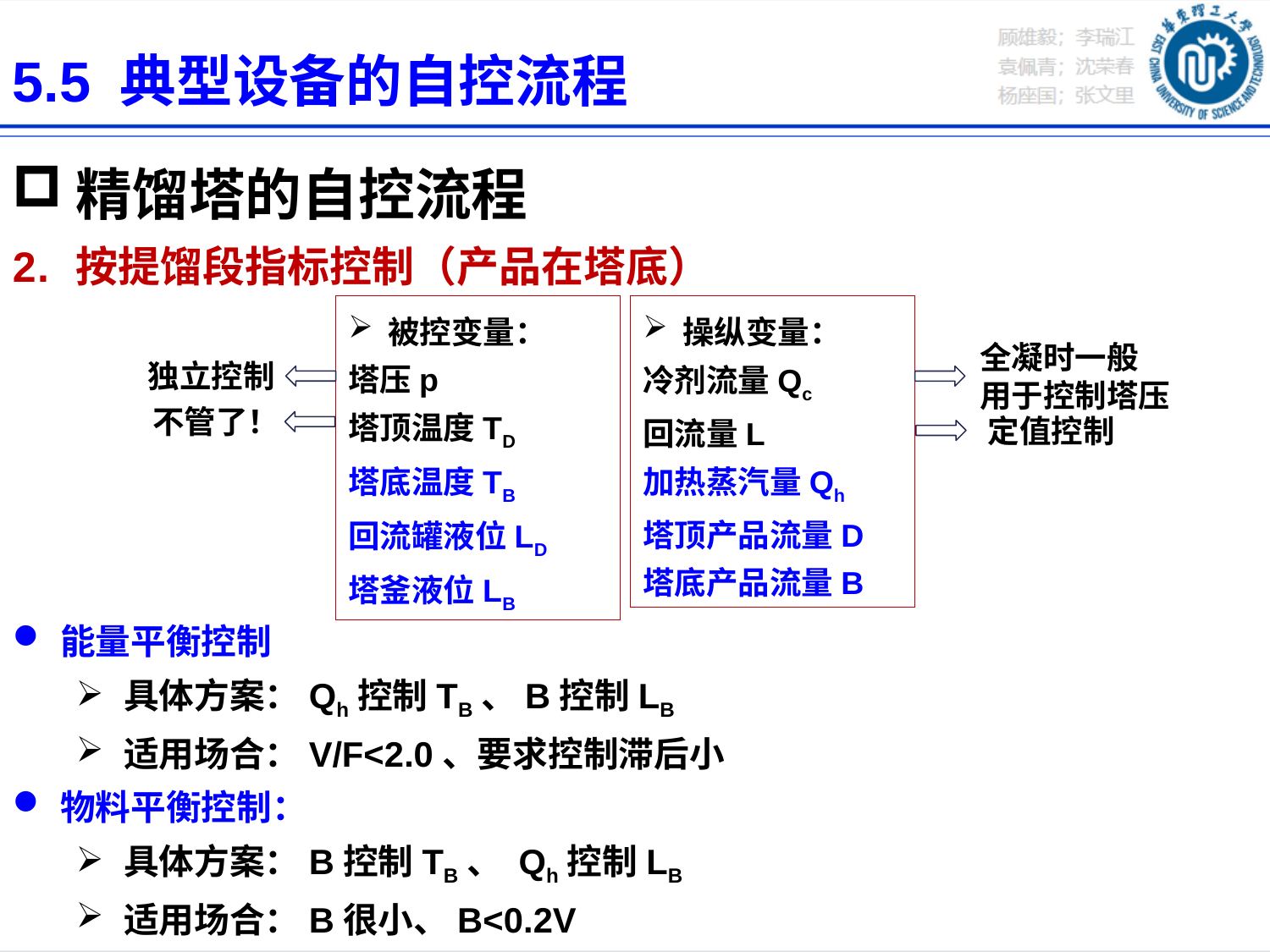

5.5 典型设备的自控流程
精馏塔的自控流程
按提馏段指标控制（产品在塔底）
被控变量：
塔压p
塔顶温度TD
塔底温度TB
回流罐液位LD
塔釜液位LB
操纵变量：
冷剂流量Qc
回流量L
加热蒸汽量Qh
塔顶产品流量D
塔底产品流量B
全凝时一般
用于控制塔压
独立控制

不管了！

定值控制

能量平衡控制
具体方案：Qh控制TB、B控制LB
适用场合：V/F<2.0、要求控制滞后小
物料平衡控制：
具体方案：B控制TB、 Qh控制LB
适用场合：B很小、B<0.2V